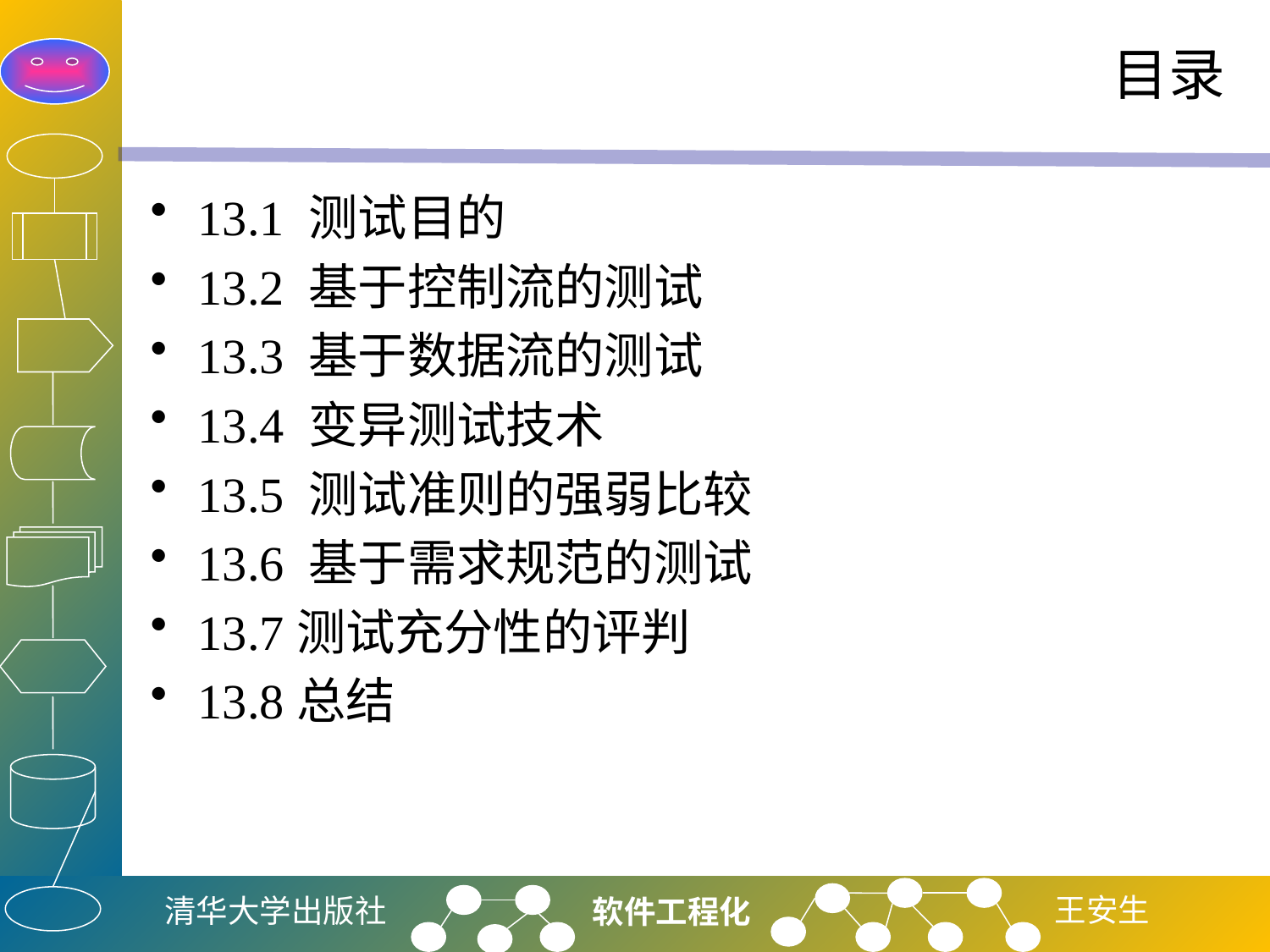

# 目录
13.1 测试目的
13.2 基于控制流的测试
13.3 基于数据流的测试
13.4 变异测试技术
13.5 测试准则的强弱比较
13.6 基于需求规范的测试
13.7测试充分性的评判
13.8总结